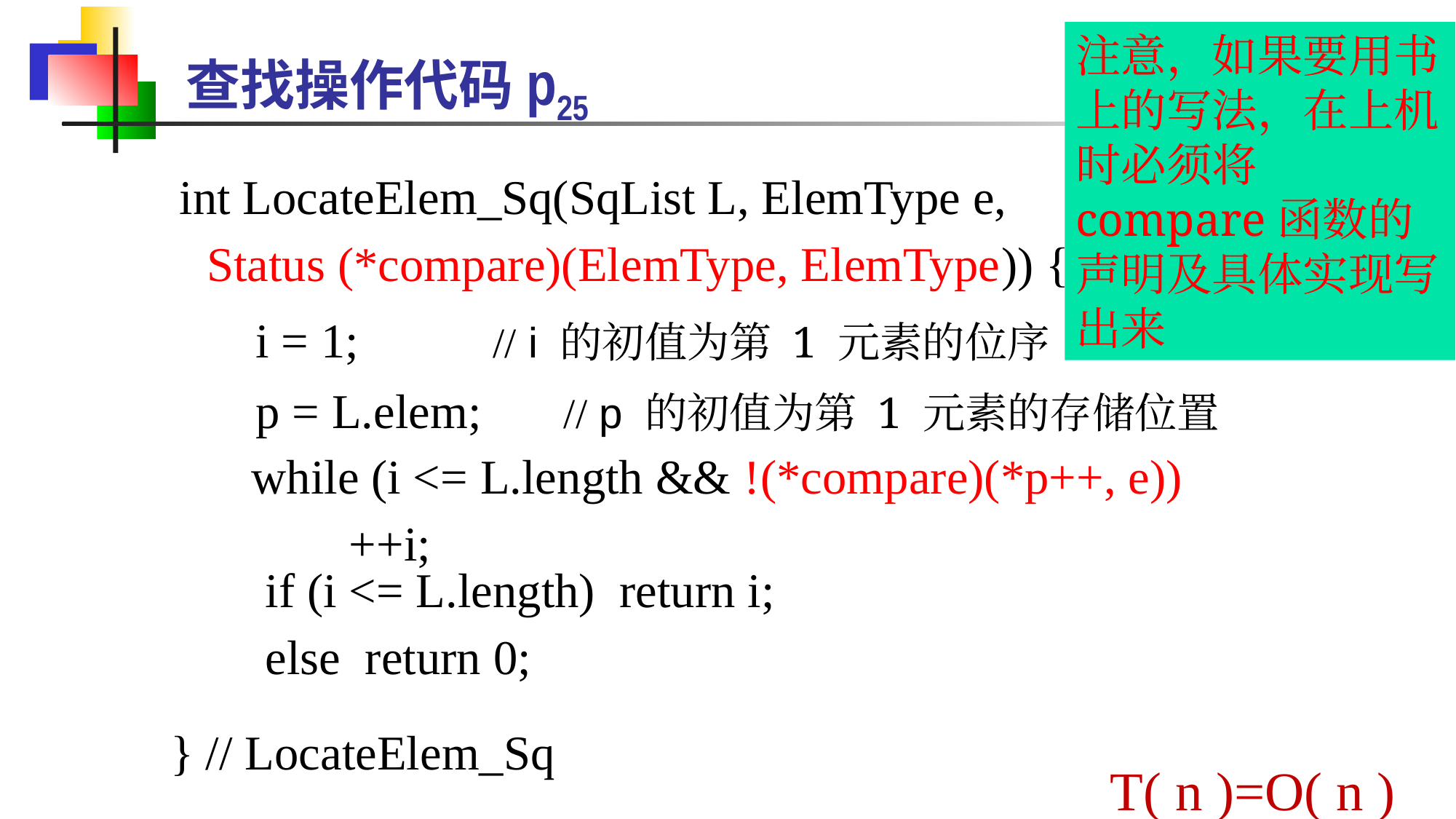

注意，如果要用书上的写法，在上机时必须将compare函数的声明及具体实现写出来
查找操作代码p25
 int LocateElem_Sq(SqList L, ElemType e,
   Status (*compare)(ElemType, ElemType)) {

} // LocateElem_Sq
i = 1;           // i 的初值为第 1 元素的位序
p = L.elem;      // p 的初值为第 1 元素的存储位置
while (i <= L.length && !(*compare)(*p++, e))
        ++i;
if (i <= L.length)  return i;
else  return 0;
 T( n )=O( n )